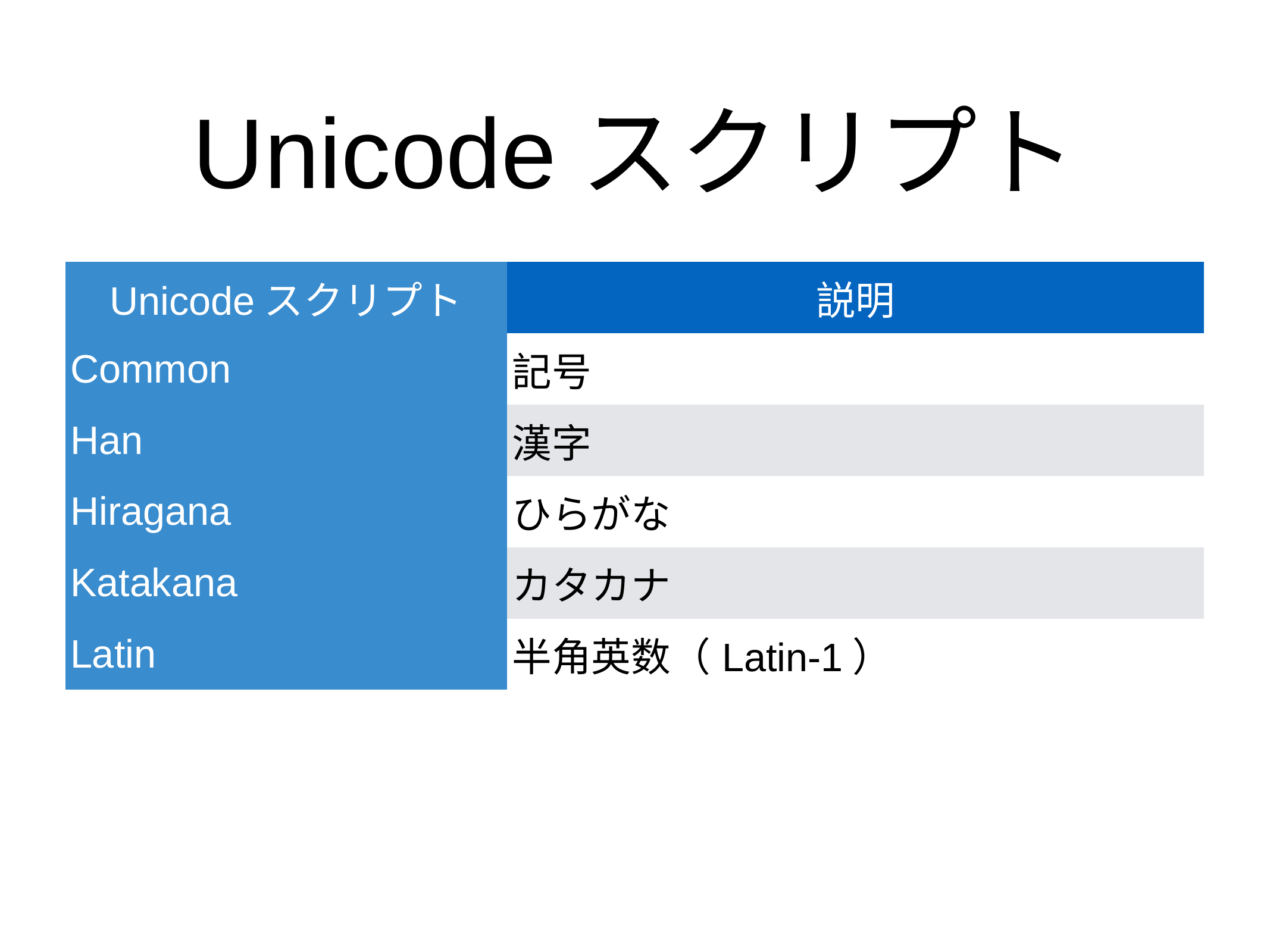

# Unicodeスクリプト
| Unicodeスクリプト | 説明 |
| --- | --- |
| Common | 記号 |
| Han | 漢字 |
| Hiragana | ひらがな |
| Katakana | カタカナ |
| Latin | 半角英数（Latin-1） |